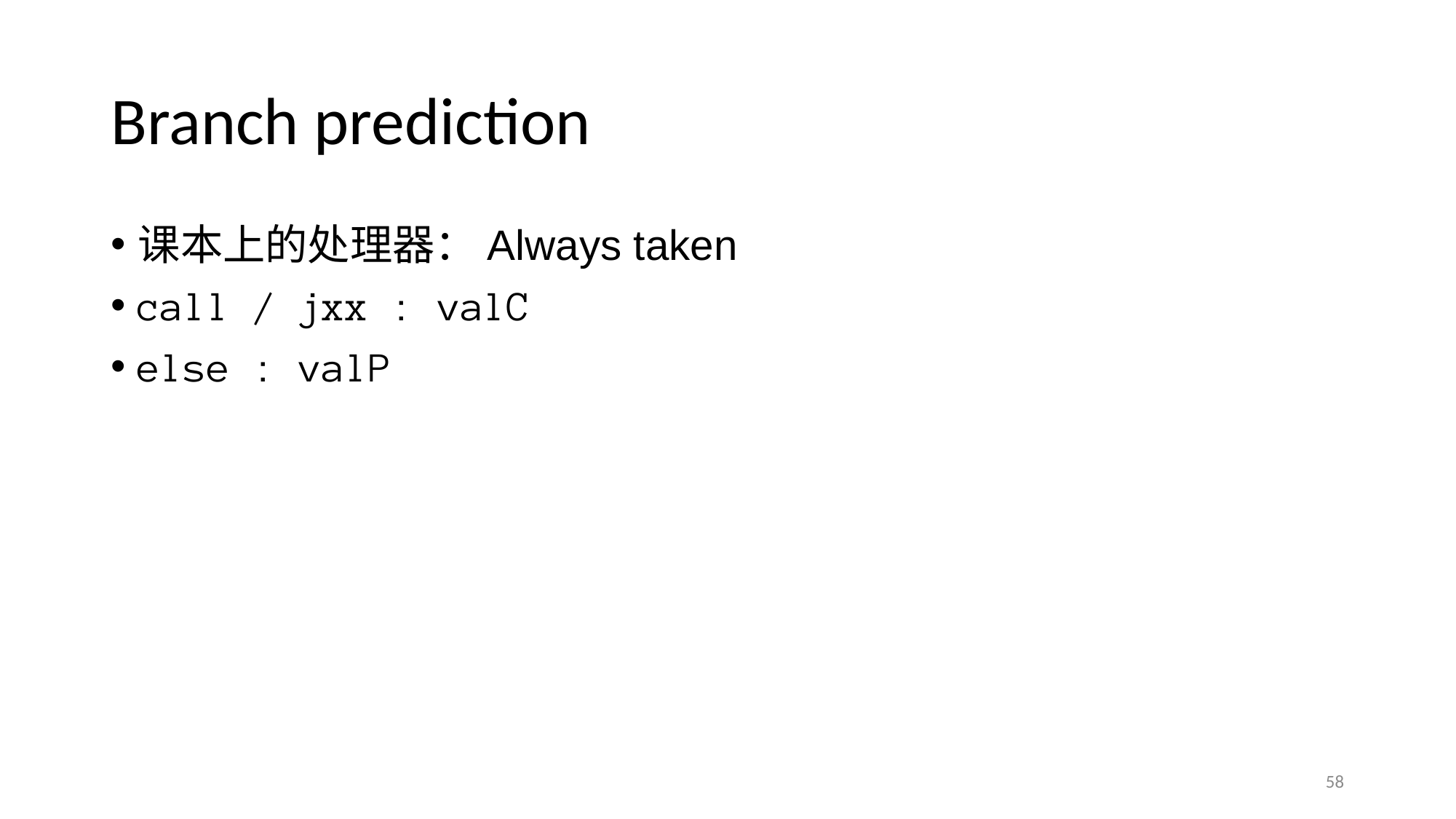

# Branch prediction
课本上的处理器：Always taken
call / jxx : valC
else : valP
58